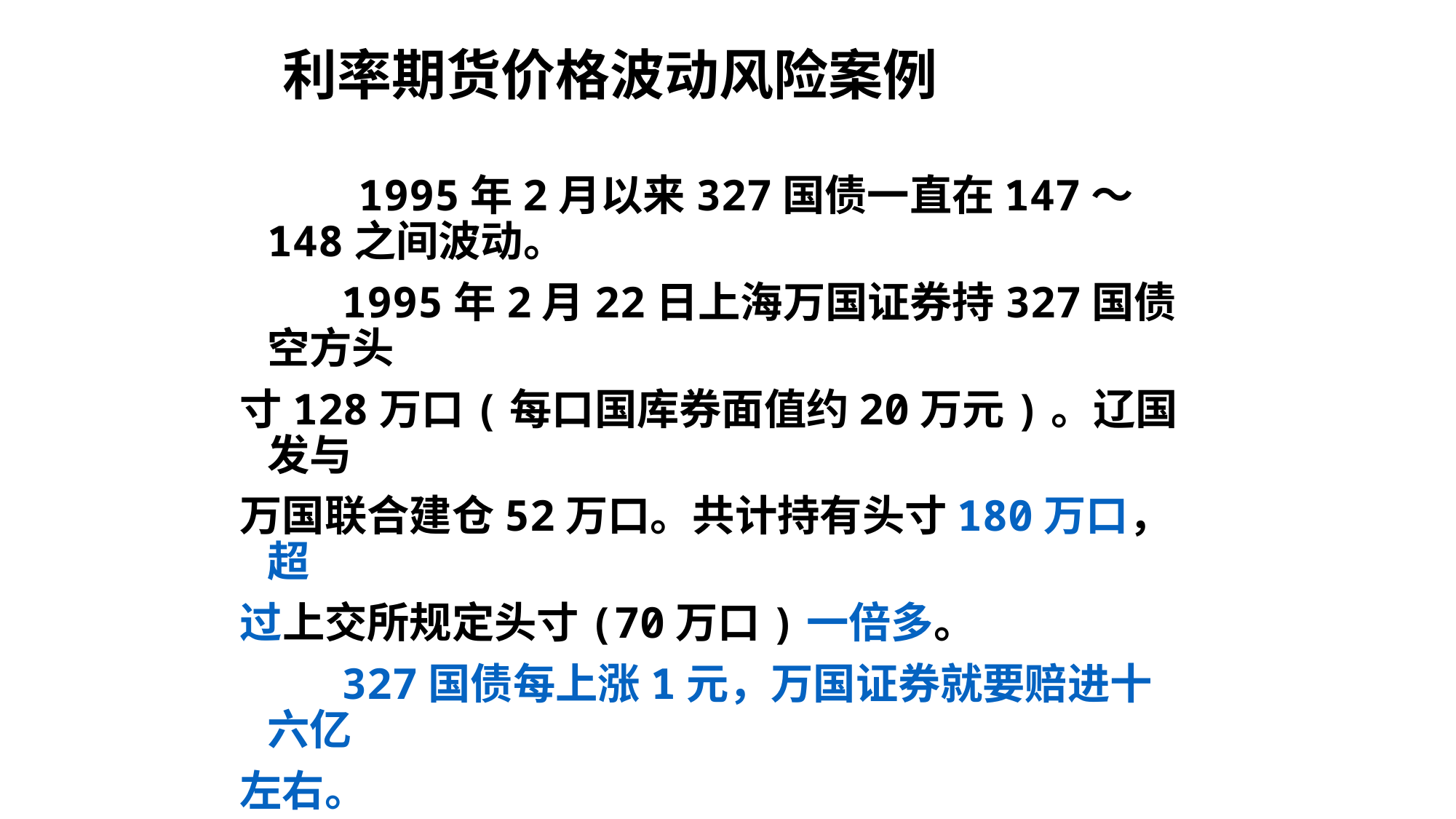

利率期货价格波动风险案例
          1995年2月以来327国债一直在147～148之间波动。
    1995年2月22日上海万国证券持327国债空方头
寸128万口(每口国库券面值约20万元)。辽国发与
万国联合建仓52万口。共计持有头寸180万口，超
过上交所规定头寸(70万口)一倍多。
    327国债每上涨1元，万国证券就要赔进十六亿
左右。